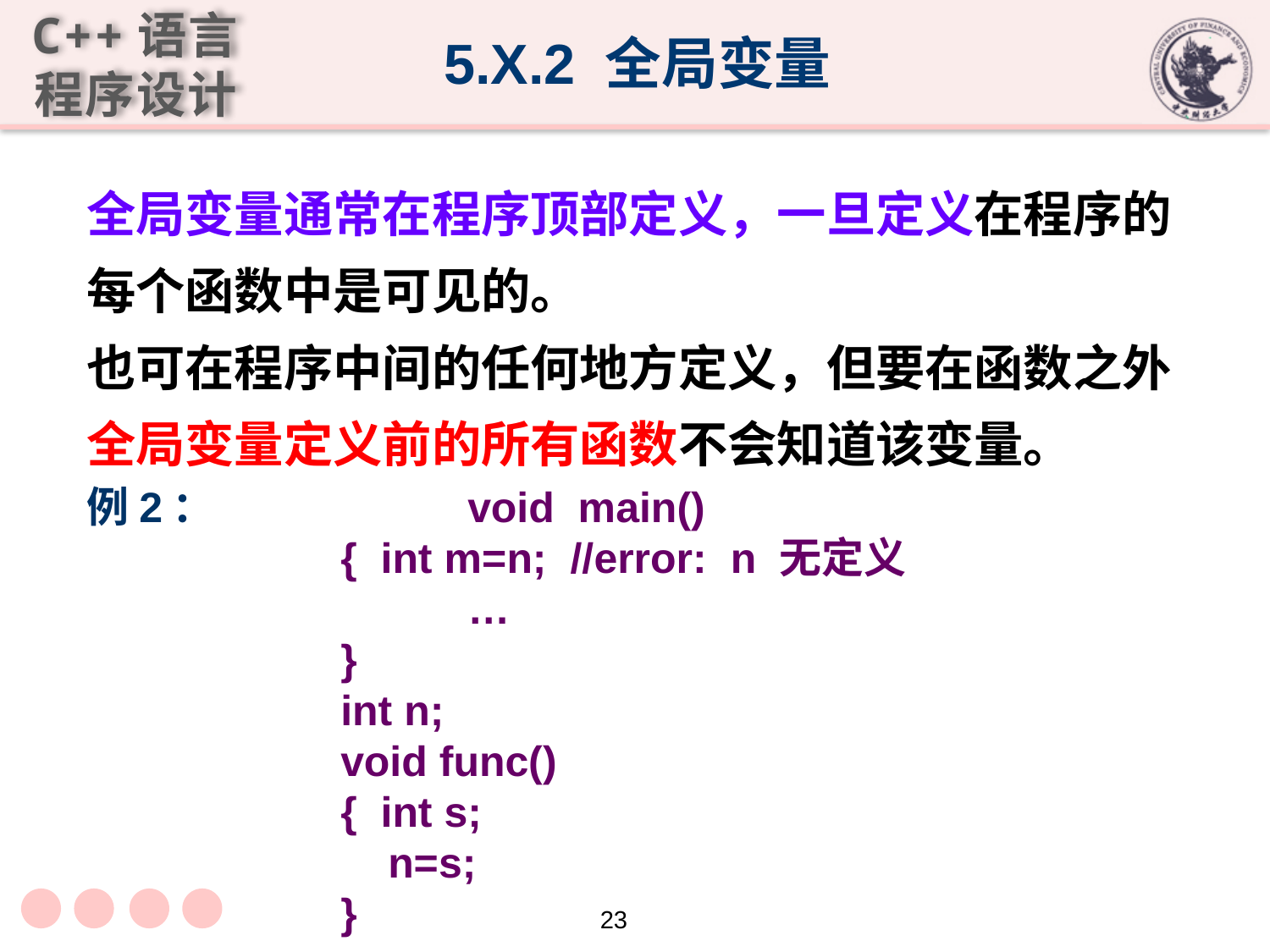

5.X.2 全局变量
全局变量通常在程序顶部定义，一旦定义在程序的每个函数中是可见的。
也可在程序中间的任何地方定义，但要在函数之外全局变量定义前的所有函数不会知道该变量。
例2： 		void  main()
		{  int m=n;  //error:  n 无定义
			…
		}
		int n;
		void func()
		{  int s;
 		    n=s;
		}
23